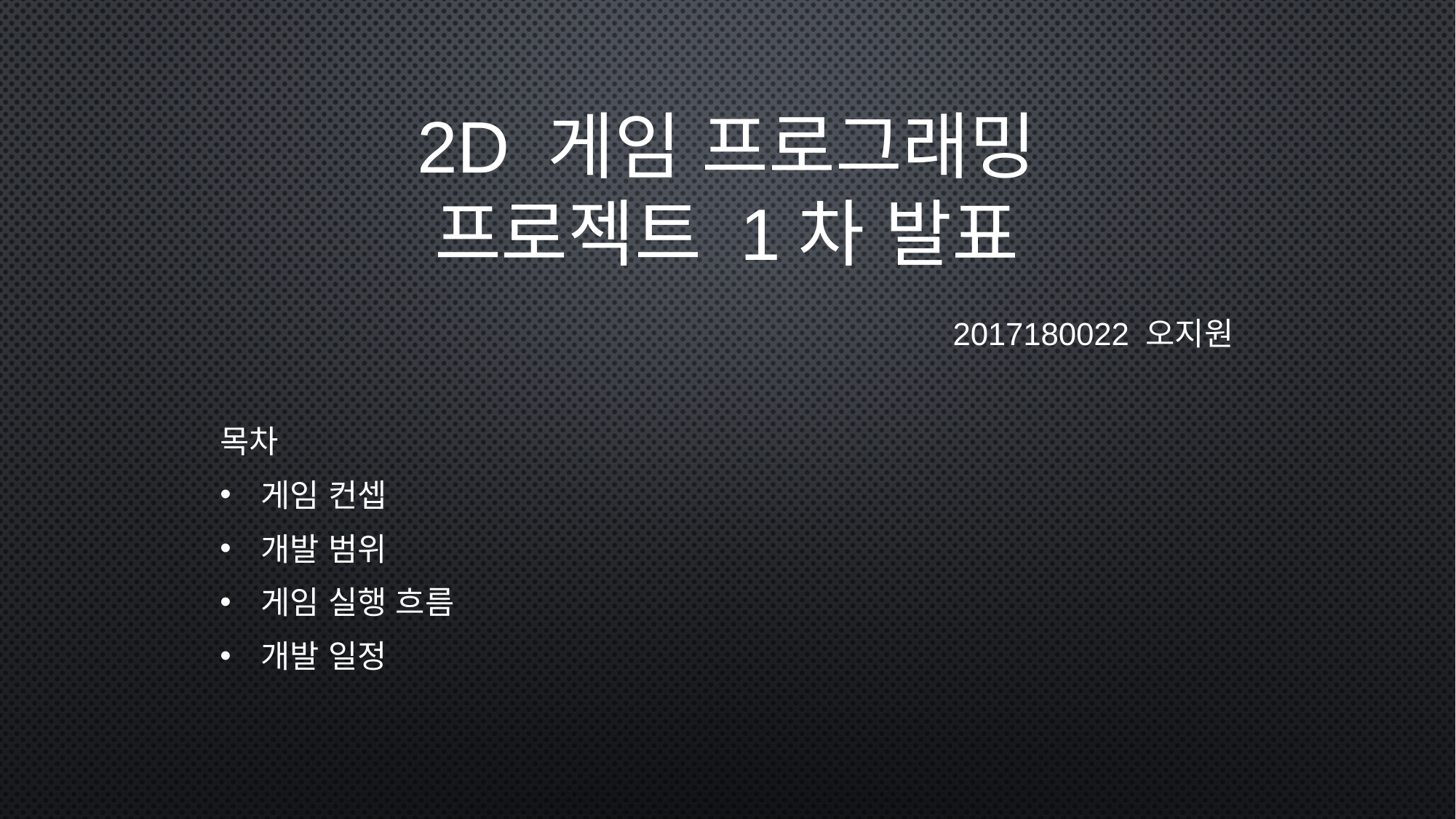

# 2D 게임 프로그래밍 프로젝트 1차 발표
2017180022 오지원

목차
게임 컨셉
개발 범위
게임 실행 흐름
개발 일정